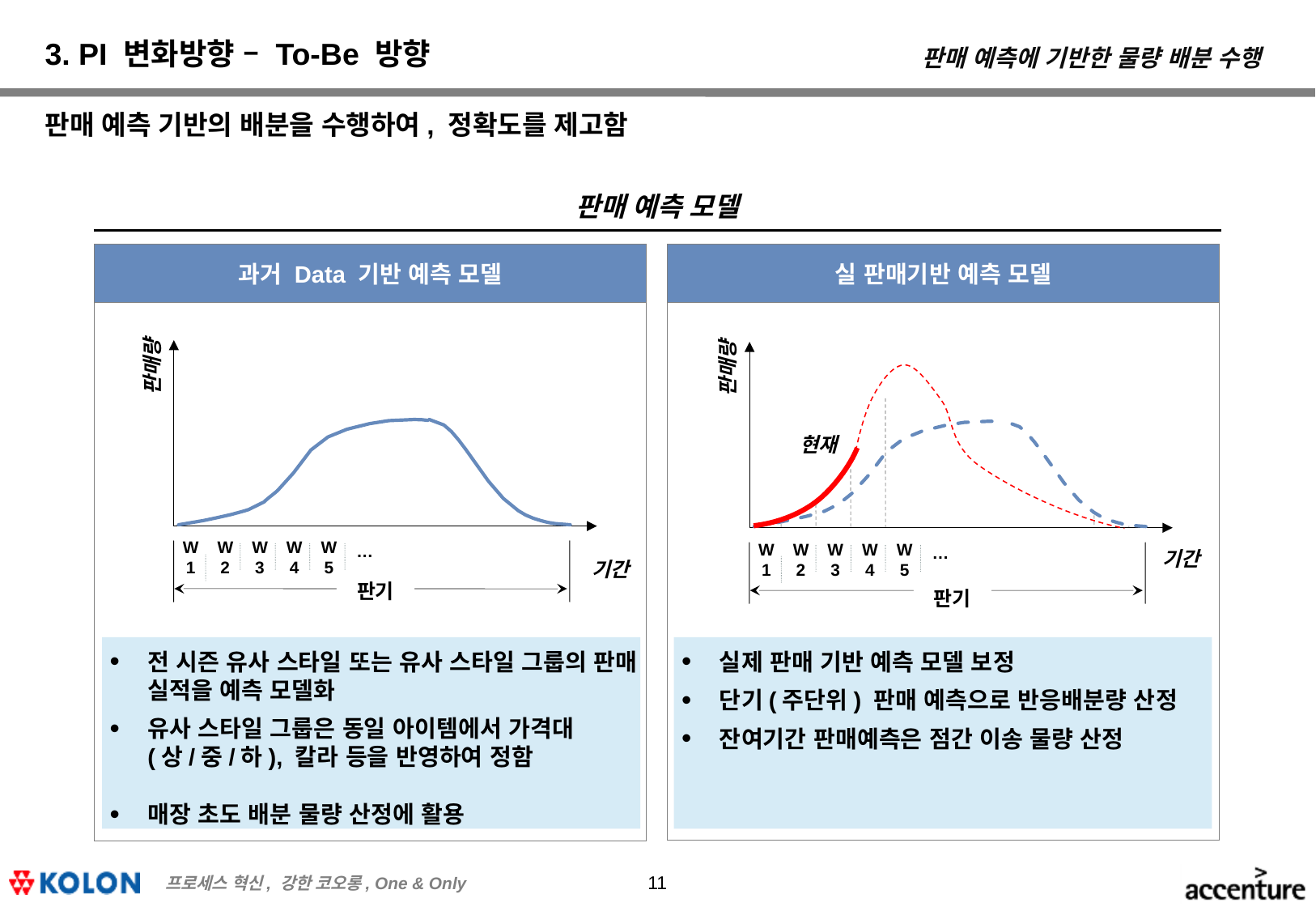

# 3. PI 변화방향 – To-Be 방향
판매 예측에 기반한 물량 배분 수행
판매 예측 기반의 배분을 수행하여, 정확도를 제고함
판매 예측 모델
과거 Data 기반 예측 모델
실 판매기반 예측 모델

판매량

…
W
1
W
2
W
3
W
4
W
5

기간

판기

판매량

현재

…
기간
W
1
W
2
W
3
W
4
W
5

판기

전 시즌 유사 스타일 또는 유사 스타일 그룹의 판매 실적을 예측 모델화
유사 스타일 그룹은 동일 아이템에서 가격대(상/중/하), 칼라 등을 반영하여 정함
실제 판매 기반 예측 모델 보정
단기(주단위) 판매 예측으로 반응배분량 산정
잔여기간 판매예측은 점간 이송 물량 산정
매장 초도 배분 물량 산정에 활용